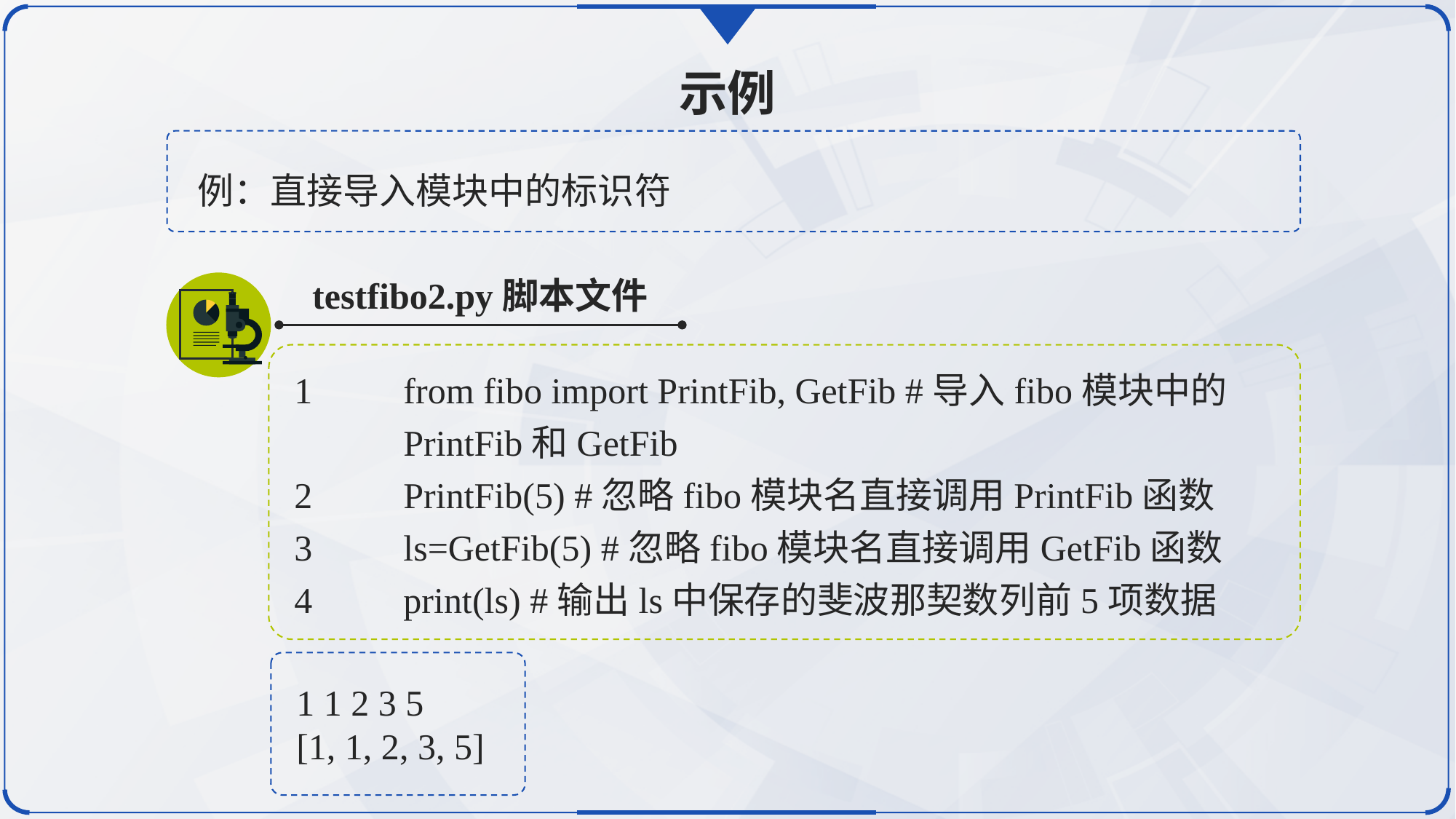

示例

例：直接导入模块中的标识符
testfibo2.py脚本文件

1	from fibo import PrintFib, GetFib #导入fibo模块中的
            PrintFib和GetFib
2	PrintFib(5) #忽略fibo模块名直接调用PrintFib函数
3	ls=GetFib(5) #忽略fibo模块名直接调用GetFib函数
4	print(ls) #输出ls中保存的斐波那契数列前5项数据

1 1 2 3 5
[1, 1, 2, 3, 5]